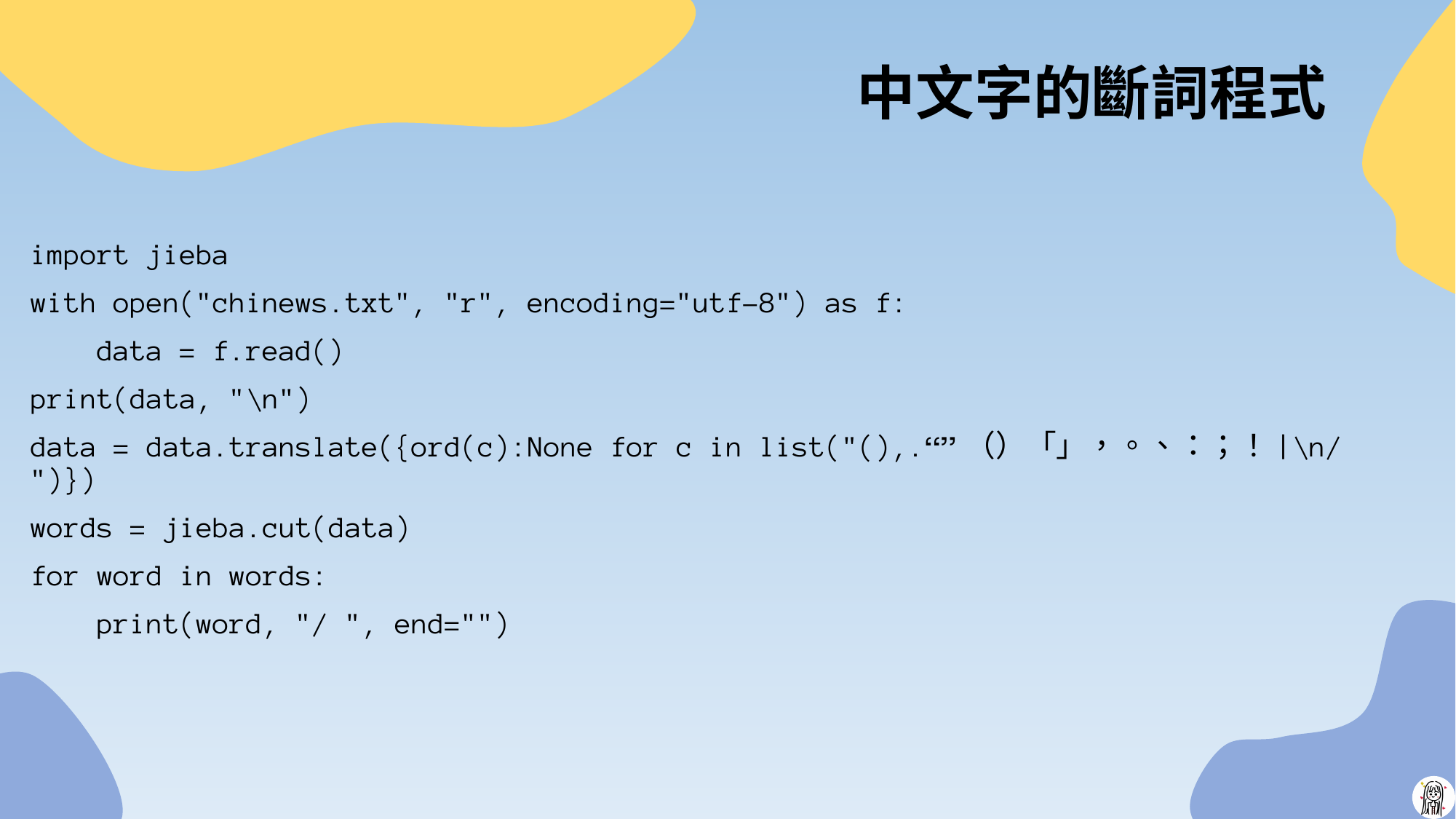

# 中文字的斷詞程式
import jieba
with open("chinews.txt", "r", encoding="utf-8") as f:
    data = f.read()
print(data, "\n")
data = data.translate({ord(c):None for c in list("(),.“”（）「」，。、：；！|\n/ ")})
words = jieba.cut(data)
for word in words:
    print(word, "/ ", end="")

17